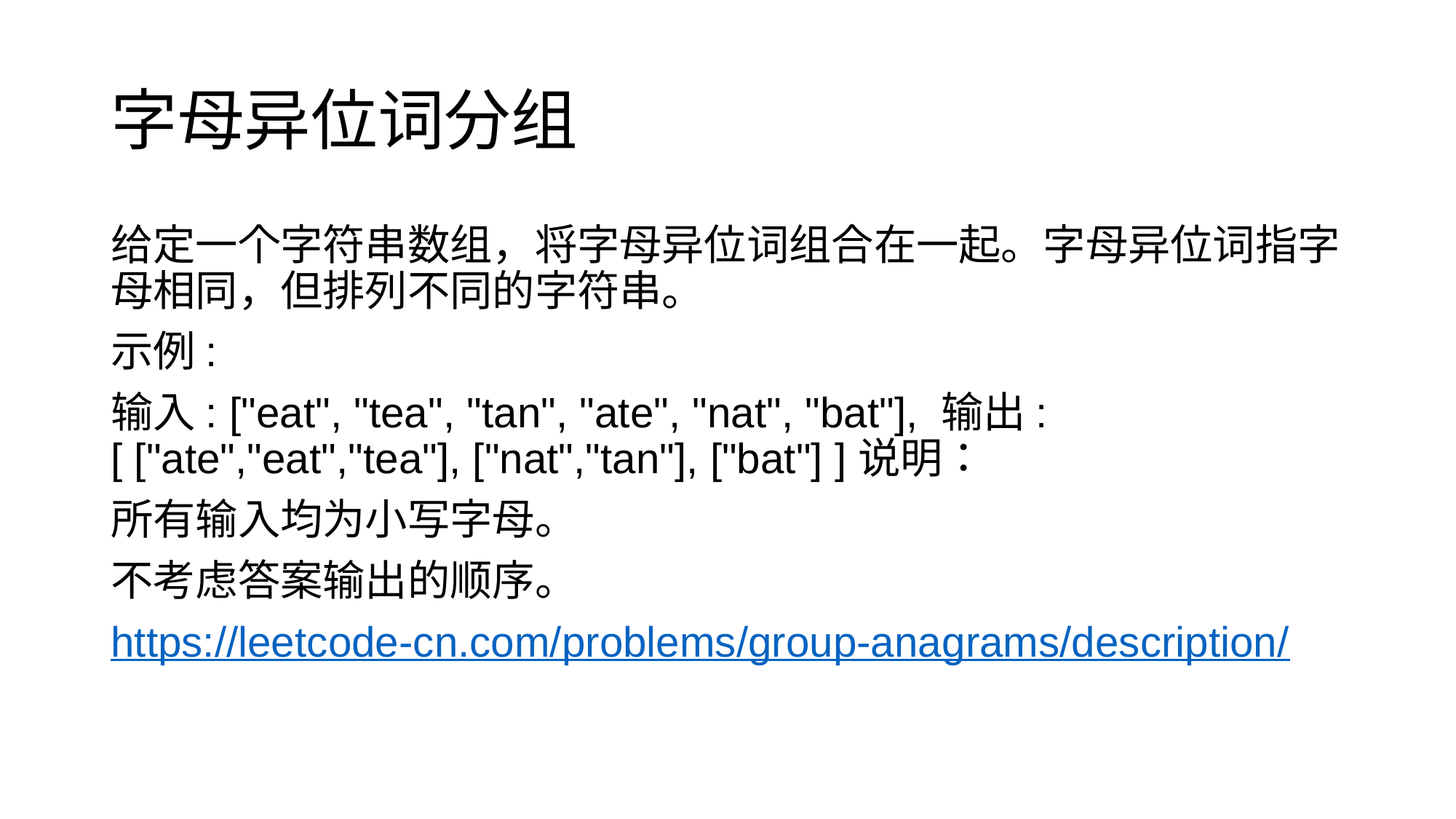

# 字母异位词分组
给定一个字符串数组，将字母异位词组合在一起。字母异位词指字母相同，但排列不同的字符串。
示例:
输入: ["eat", "tea", "tan", "ate", "nat", "bat"], 输出: [ ["ate","eat","tea"], ["nat","tan"], ["bat"] ]说明：
所有输入均为小写字母。
不考虑答案输出的顺序。
https://leetcode-cn.com/problems/group-anagrams/description/